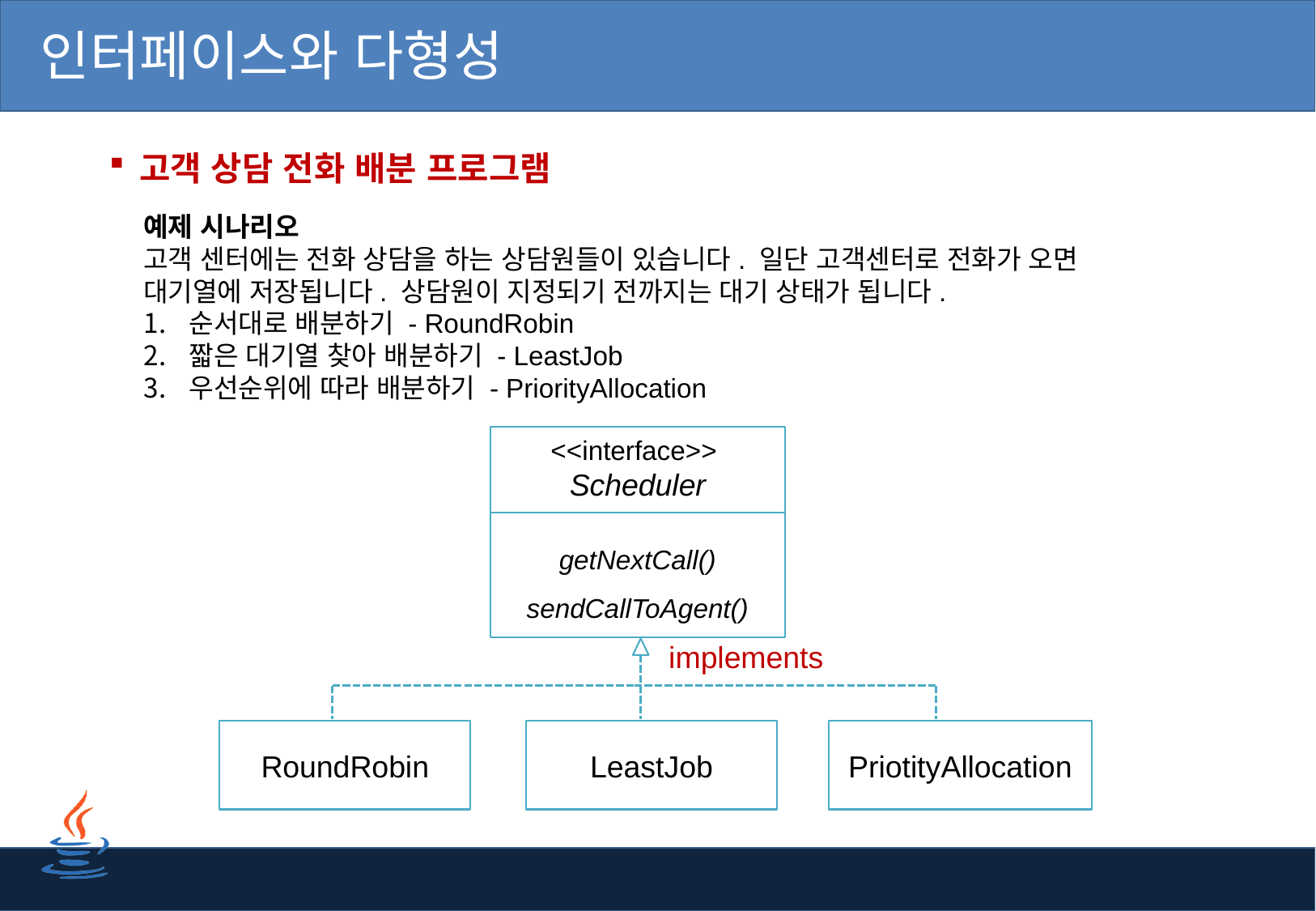

# 인터페이스와 다형성
고객 상담 전화 배분 프로그램
예제 시나리오
고객 센터에는 전화 상담을 하는 상담원들이 있습니다. 일단 고객센터로 전화가 오면 대기열에 저장됩니다. 상담원이 지정되기 전까지는 대기 상태가 됩니다.
순서대로 배분하기 - RoundRobin
짧은 대기열 찾아 배분하기 - LeastJob
우선순위에 따라 배분하기 - PriorityAllocation

<<interface>>
Scheduler

getNextCall()
sendCallToAgent()

implements

RoundRobin

LeastJob

PriotityAllocation

22